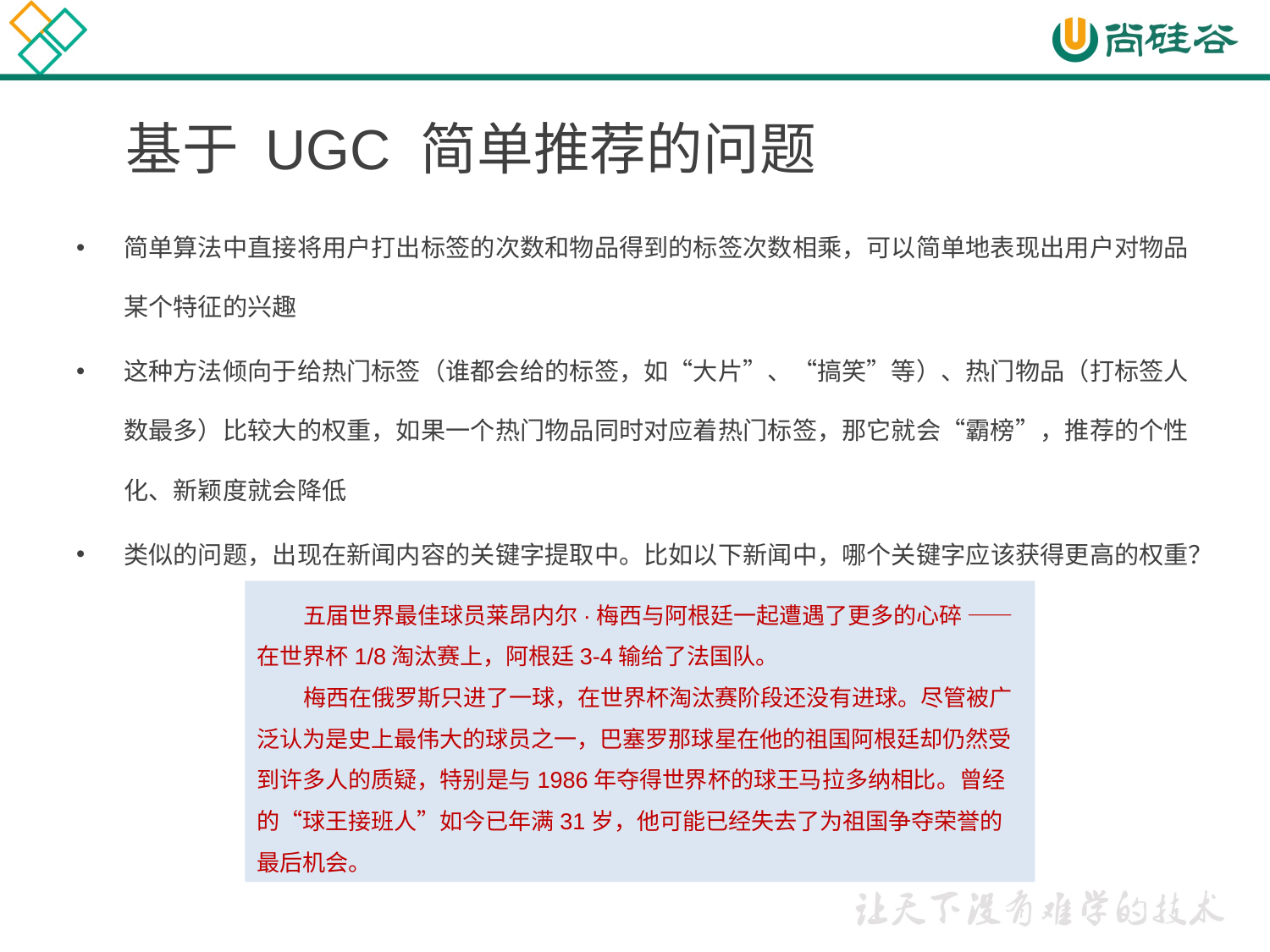

# 基于 UGC 简单推荐的问题
简单算法中直接将用户打出标签的次数和物品得到的标签次数相乘，可以简单地表现出用户对物品某个特征的兴趣
这种方法倾向于给热门标签（谁都会给的标签，如“大片”、“搞笑”等）、热门物品（打标签人数最多）比较大的权重，如果一个热门物品同时对应着热门标签，那它就会“霸榜”，推荐的个性化、新颖度就会降低
类似的问题，出现在新闻内容的关键字提取中。比如以下新闻中，哪个关键字应该获得更高的权重？
        五届世界最佳球员莱昂内尔·梅西与阿根廷一起遭遇了更多的心碎 —— 在世界杯1/8淘汰赛上，阿根廷3-4输给了法国队。
        梅西在俄罗斯只进了一球，在世界杯淘汰赛阶段还没有进球。尽管被广泛认为是史上最伟大的球员之一，巴塞罗那球星在他的祖国阿根廷却仍然受到许多人的质疑，特别是与1986年夺得世界杯的球王马拉多纳相比。曾经的“球王接班人”如今已年满31岁，他可能已经失去了为祖国争夺荣誉的最后机会。